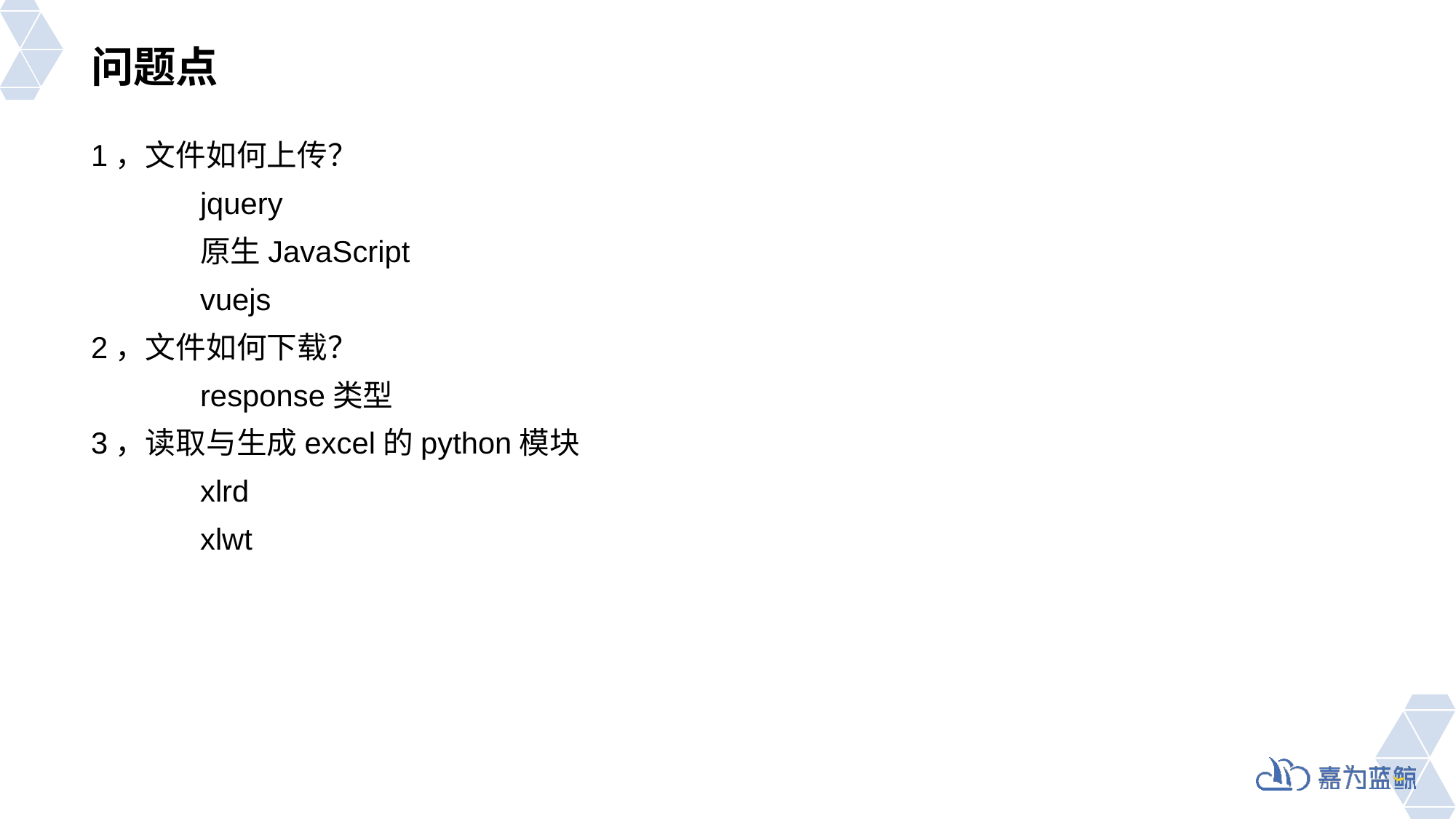

# 问题点
1，文件如何上传？
	jquery
	原生JavaScript
	vuejs
2，文件如何下载？
	response类型
3，读取与生成excel的python模块
	xlrd
	xlwt